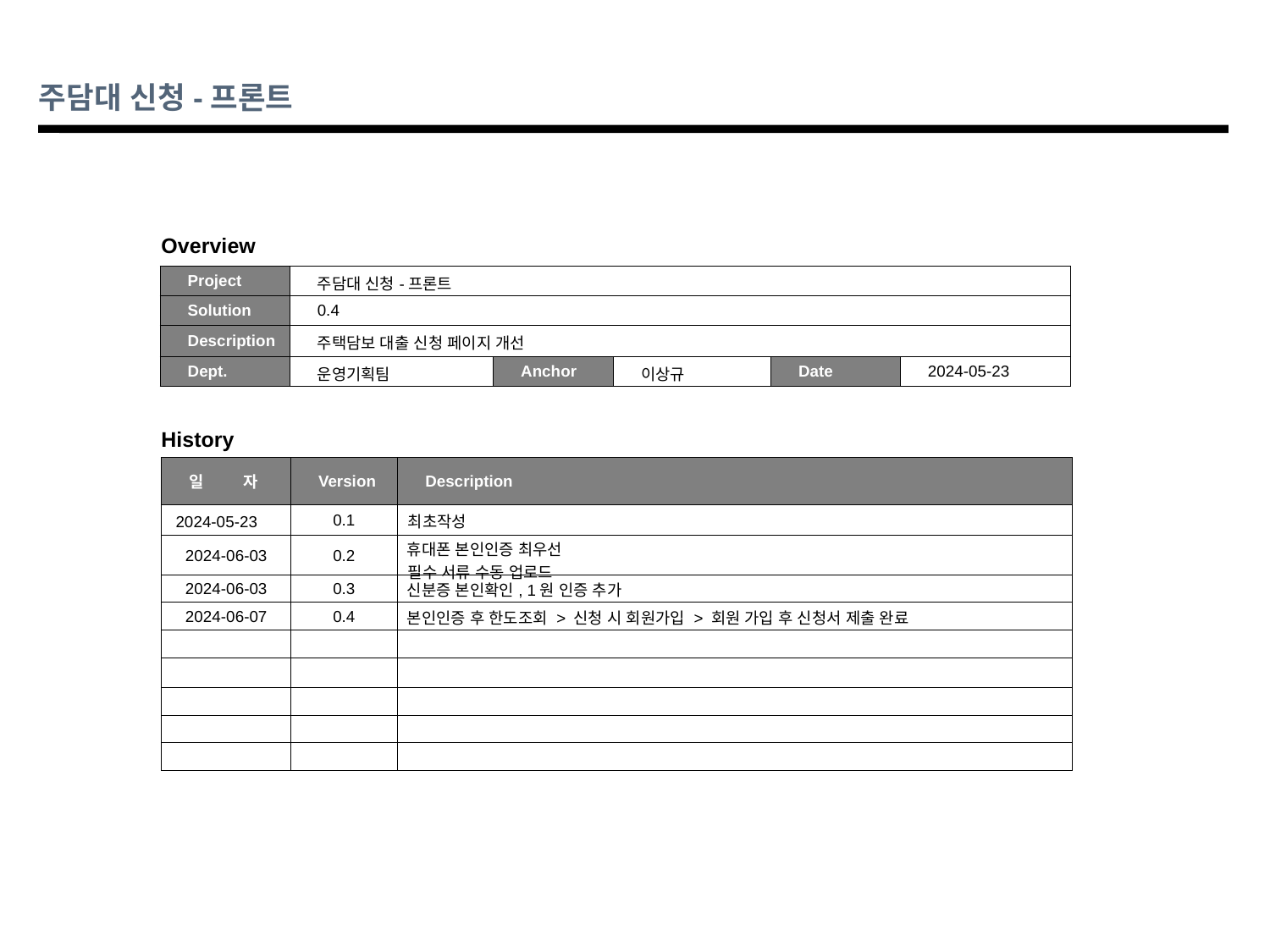

주담대 신청-프론트

Overview
| Project | 주담대 신청-프론트 |  |  |  |  |
| --- | --- | --- | --- | --- | --- |
| Solution | 0.4 |  |  |  |  |
| Description | 주택담보 대출 신청 페이지 개선 |  |  |  |  |
| Dept. | 운영기획팀 | Anchor | 이상규 | Date | 2024-05-23 |
History
| 일 자 | Version | Description |
| --- | --- | --- |
| 2024-05-23 | 0.1 | 최초작성 |
| 2024-06-03 | 0.2 | 휴대폰 본인인증 최우선 필수 서류 수동 업로드 |
| 2024-06-03 | 0.3 | 신분증 본인확인, 1원 인증 추가 |
| 2024-06-07 | 0.4 | 본인인증 후 한도조회 > 신청 시 회원가입 > 회원 가입 후 신청서 제출 완료 |
|  |  |  |
|  |  |  |
|  |  |  |
|  |  |  |
|  |  |  |